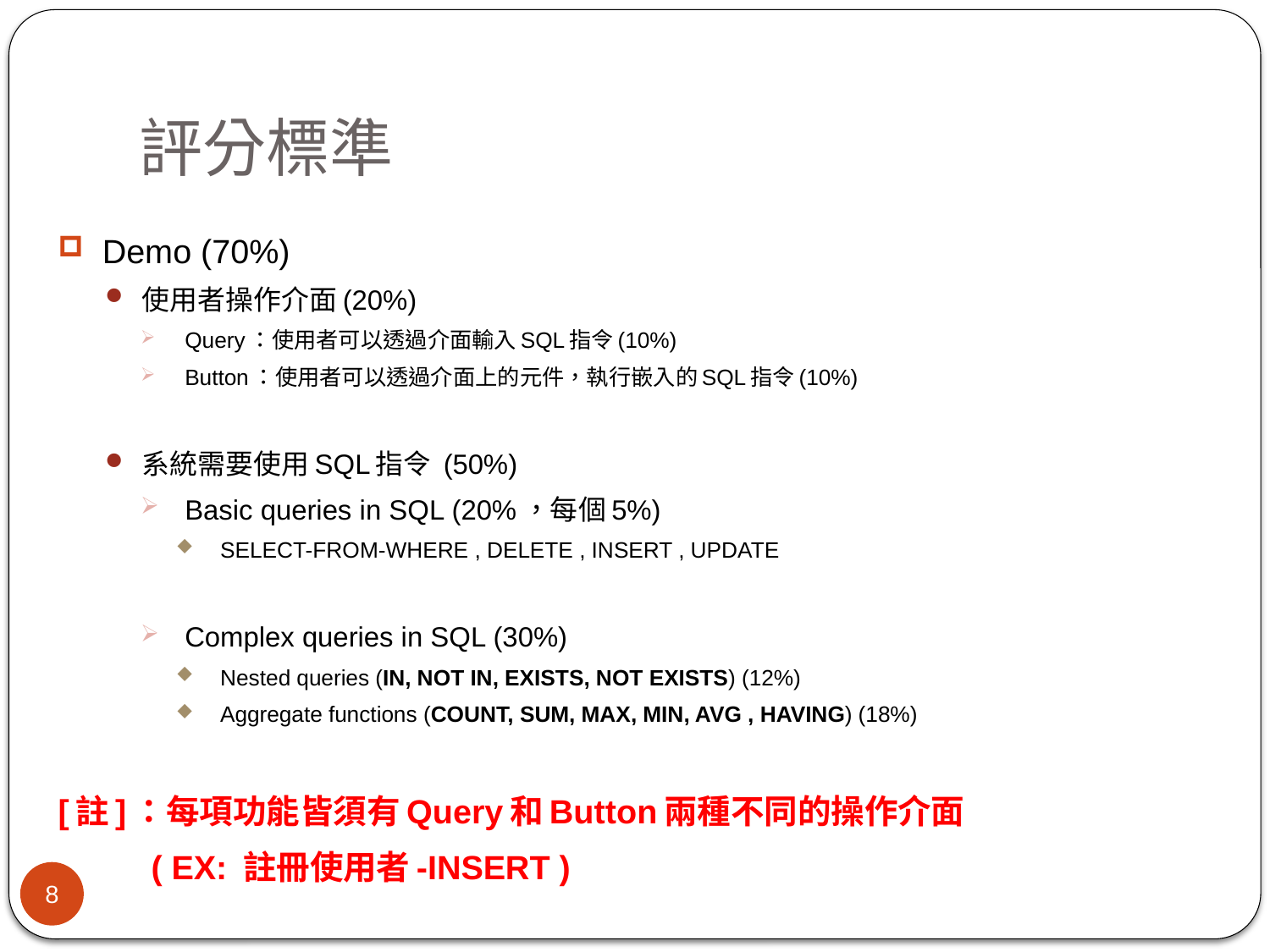

# 評分標準
Demo (70%)
使用者操作介面(20%)
Query：使用者可以透過介面輸入SQL指令(10%)
Button：使用者可以透過介面上的元件，執行嵌入的SQL指令(10%)

系統需要使用SQL指令 (50%)
Basic queries in SQL (20%，每個5%)
SELECT-FROM-WHERE , DELETE , INSERT , UPDATE

Complex queries in SQL (30%)
Nested queries (IN, NOT IN, EXISTS, NOT EXISTS) (12%)
Aggregate functions (COUNT, SUM, MAX, MIN, AVG , HAVING) (18%)

[註]：每項功能皆須有Query和Button兩種不同的操作介面
          ( EX: 註冊使用者-INSERT )
8